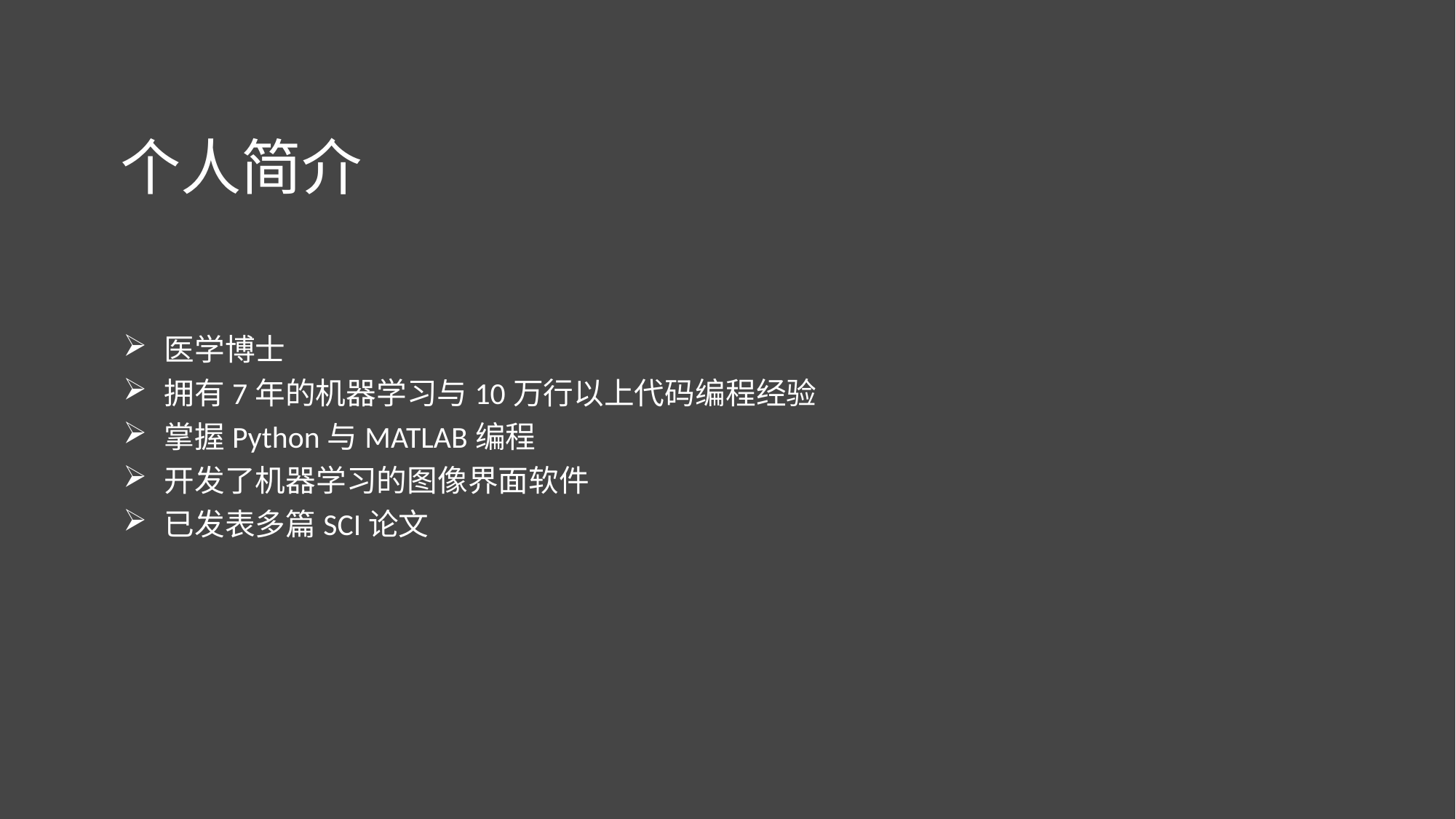

个人简介
医学博士
拥有7年的机器学习与10万行以上代码编程经验
掌握Python与MATLAB编程
开发了机器学习的图像界面软件
已发表多篇SCI论文